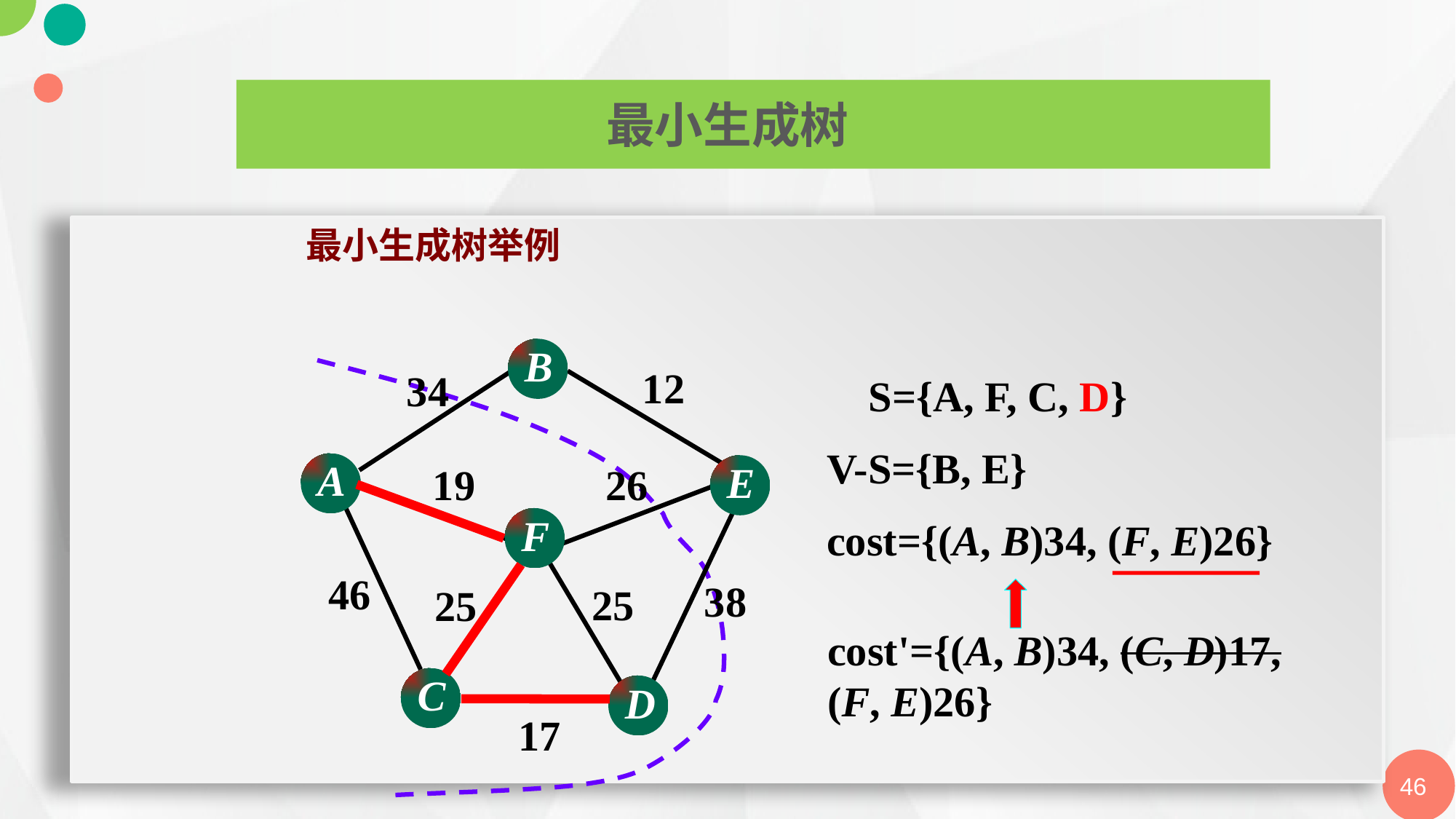

最小生成树
最小生成树举例
B

12
    S={A, F, C, D}
V-S={B, E}
cost={(A, B)34, (F, E)26}
34

A

E

19
26

F

46

38
25
25

cost'={(A, B)34, (C, D)17,
(F, E)26}
C

D

17